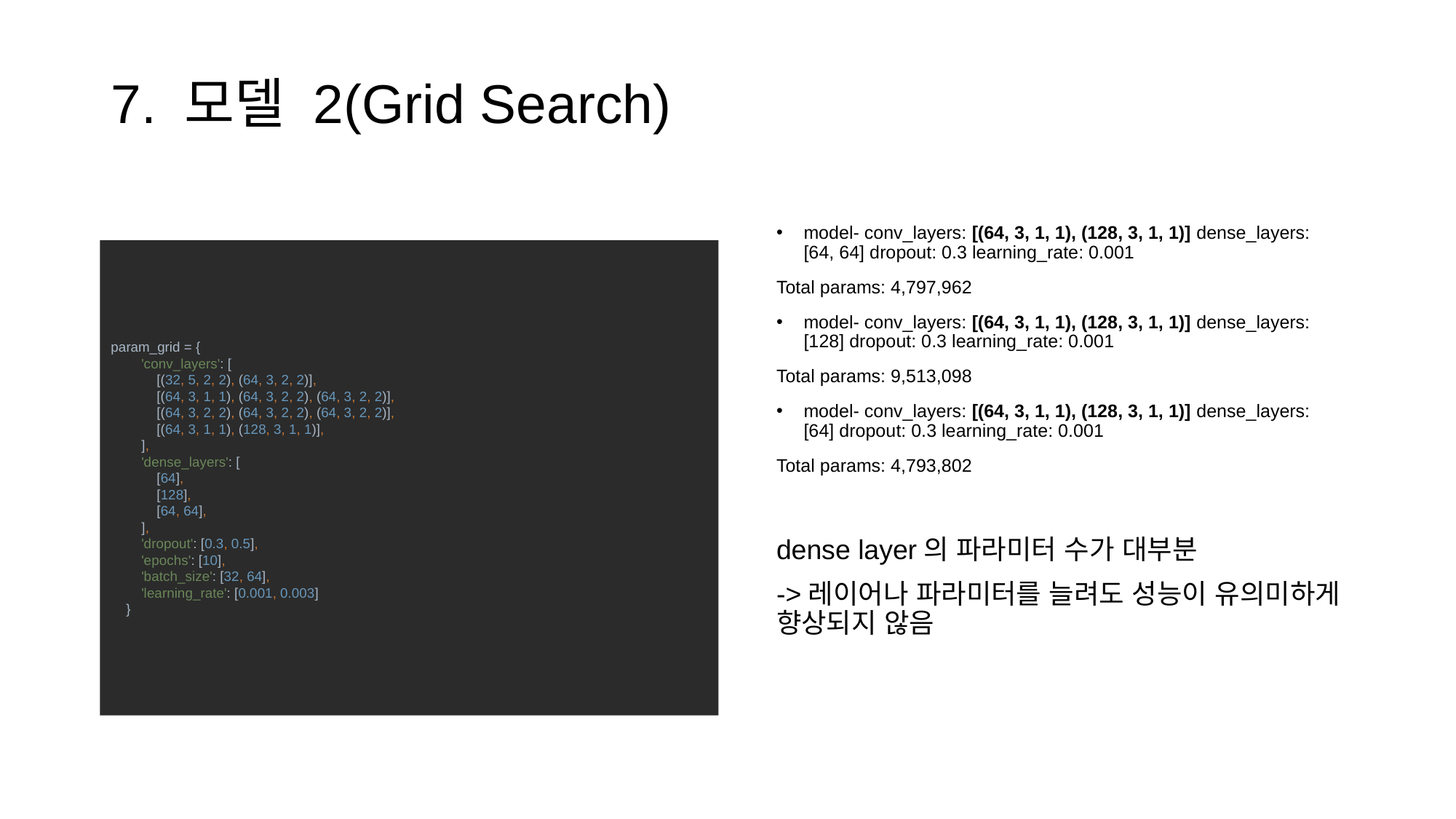

# 7. 모델 2(Grid Search)
param_grid = {
        'conv_layers': [
            [(32, 5, 2, 2), (64, 3, 2, 2)],
            [(64, 3, 1, 1), (64, 3, 2, 2), (64, 3, 2, 2)],
            [(64, 3, 2, 2), (64, 3, 2, 2), (64, 3, 2, 2)],
            [(64, 3, 1, 1), (128, 3, 1, 1)],
        ],
        'dense_layers': [
            [64],
            [128],
            [64, 64],
        ],
        'dropout': [0.3, 0.5],
        'epochs': [10],
        'batch_size': [32, 64],
        'learning_rate': [0.001, 0.003]
    }
model- conv_layers: [(64, 3, 1, 1), (128, 3, 1, 1)] dense_layers: [64, 64] dropout: 0.3 learning_rate: 0.001
Total params: 4,797,962
model- conv_layers: [(64, 3, 1, 1), (128, 3, 1, 1)] dense_layers: [128] dropout: 0.3 learning_rate: 0.001
Total params: 9,513,098
model- conv_layers: [(64, 3, 1, 1), (128, 3, 1, 1)] dense_layers: [64] dropout: 0.3 learning_rate: 0.001
Total params: 4,793,802

dense layer의 파라미터 수가 대부분
->레이어나 파라미터를 늘려도 성능이 유의미하게 향상되지 않음